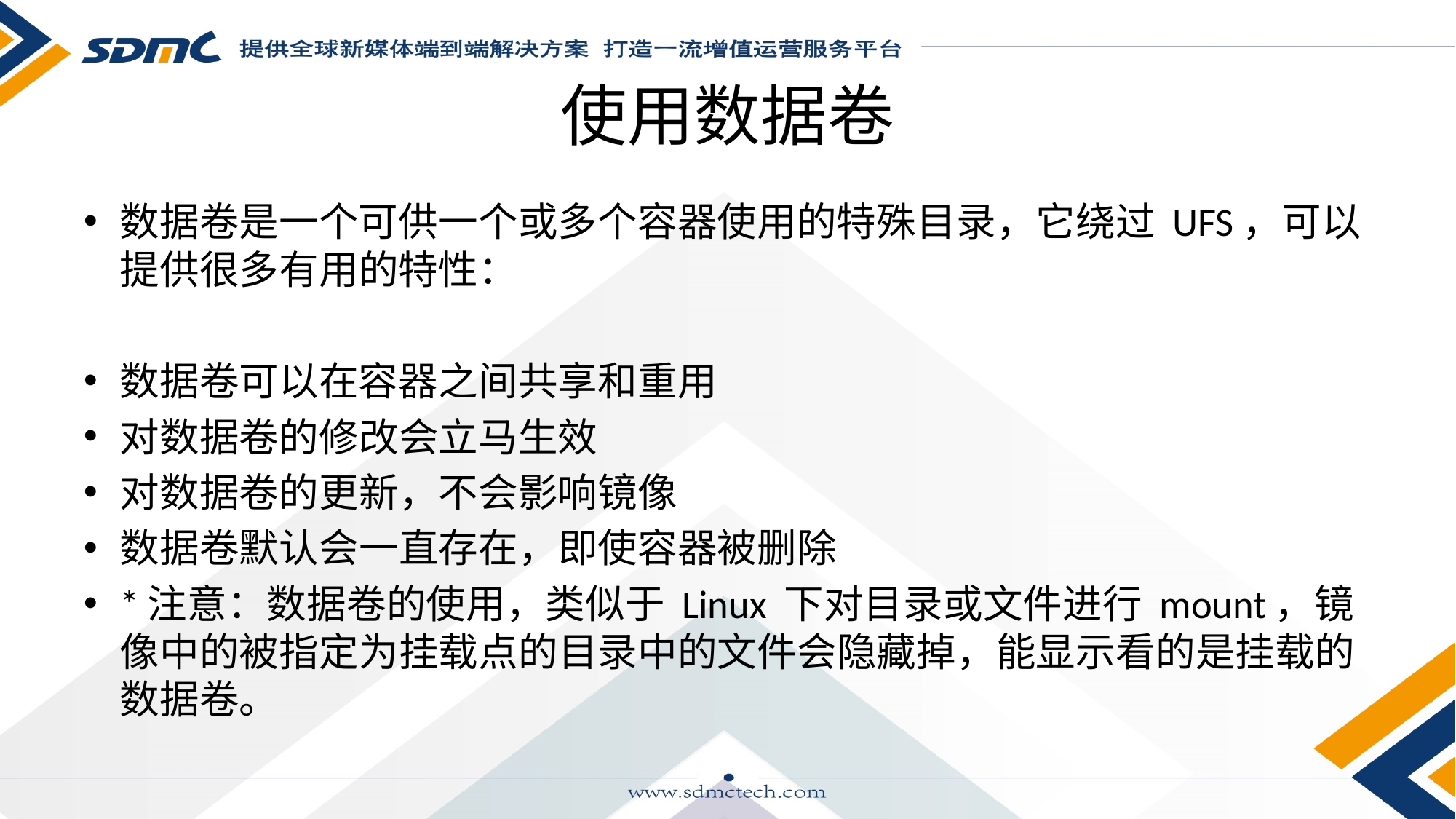

# 使用数据卷
数据卷是一个可供一个或多个容器使用的特殊目录，它绕过 UFS，可以提供很多有用的特性：

数据卷可以在容器之间共享和重用
对数据卷的修改会立马生效
对数据卷的更新，不会影响镜像
数据卷默认会一直存在，即使容器被删除
*注意：数据卷的使用，类似于 Linux 下对目录或文件进行 mount，镜像中的被指定为挂载点的目录中的文件会隐藏掉，能显示看的是挂载的数据卷。